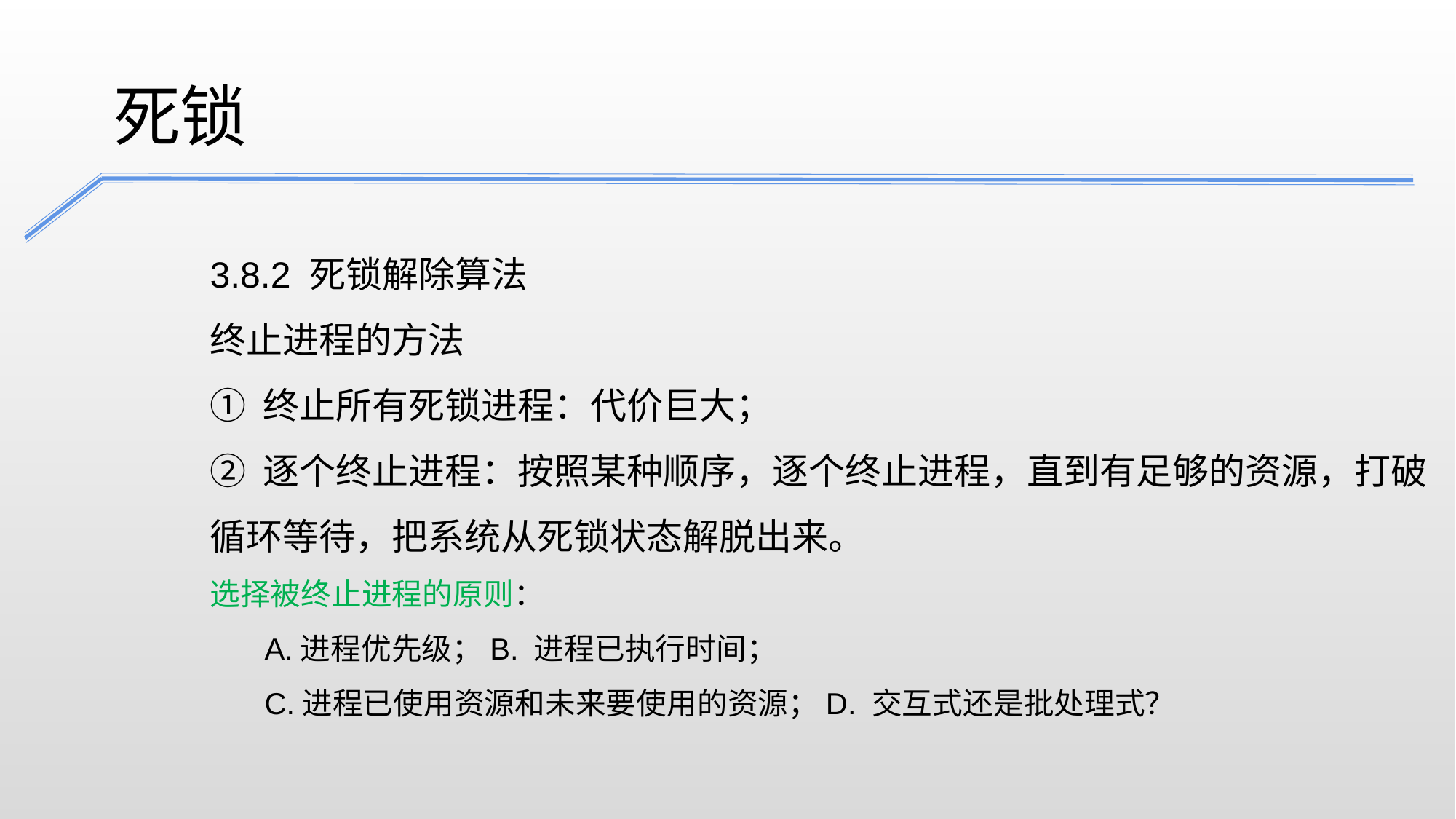

死锁

3.8.2 死锁解除算法
终止进程的方法
① 终止所有死锁进程：代价巨大；
② 逐个终止进程：按照某种顺序，逐个终止进程，直到有足够的资源，打破循环等待，把系统从死锁状态解脱出来。
选择被终止进程的原则：
A.进程优先级；B. 进程已执行时间；
C.进程已使用资源和未来要使用的资源；D. 交互式还是批处理式？